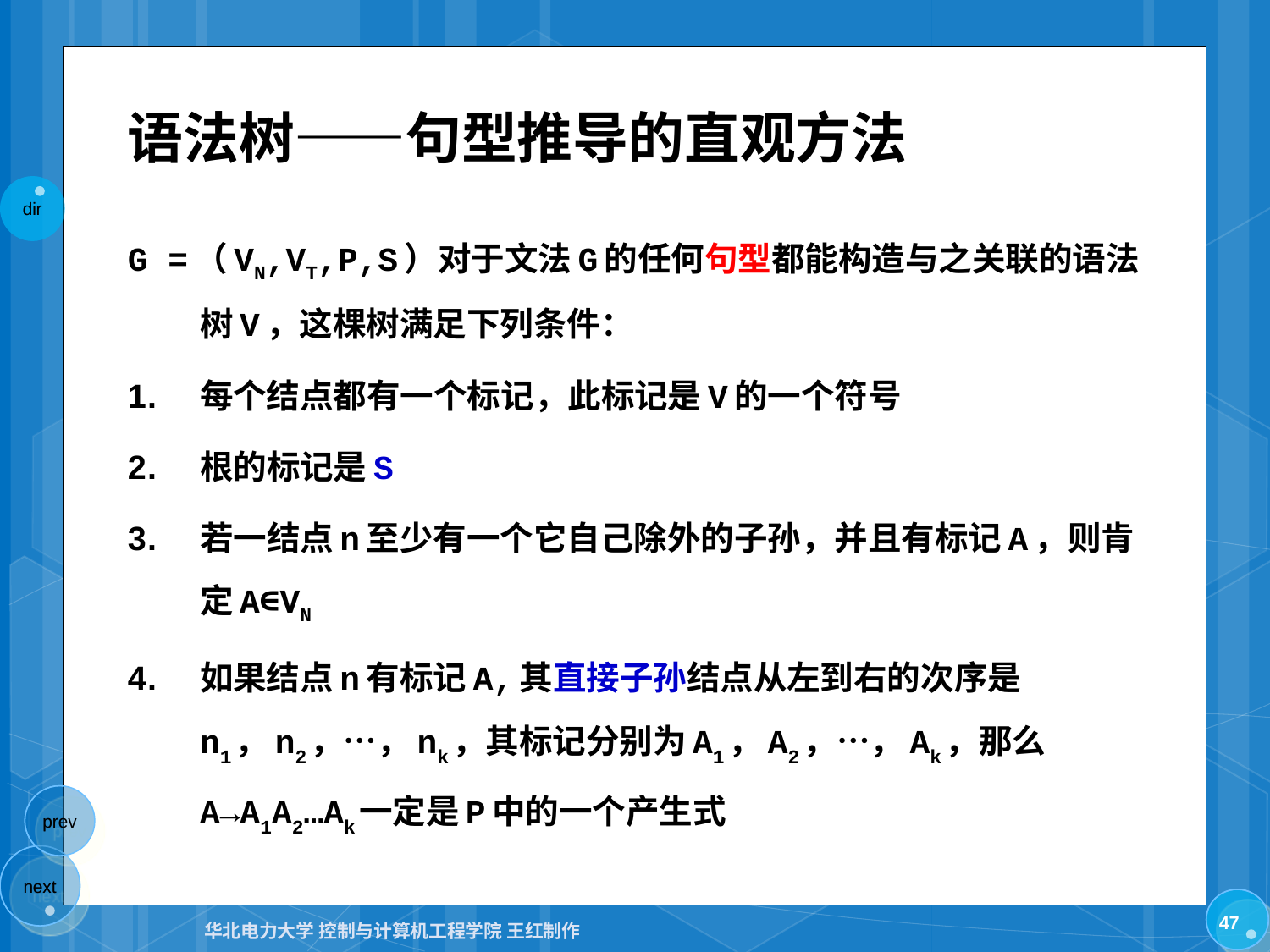

# 语法树——句型推导的直观方法
G =（VN,VT,P,S）对于文法G的任何句型都能构造与之关联的语法树V，这棵树满足下列条件：
每个结点都有一个标记，此标记是V的一个符号
根的标记是S
若一结点n至少有一个它自己除外的子孙，并且有标记A，则肯定A∈VN
如果结点n有标记A,其直接子孙结点从左到右的次序是n1，n2，…，nk，其标记分别为A1，A2，…，Ak，那么A→A1A2…Ak一定是P中的一个产生式
47
华北电力大学 控制与计算机工程学院 王红制作